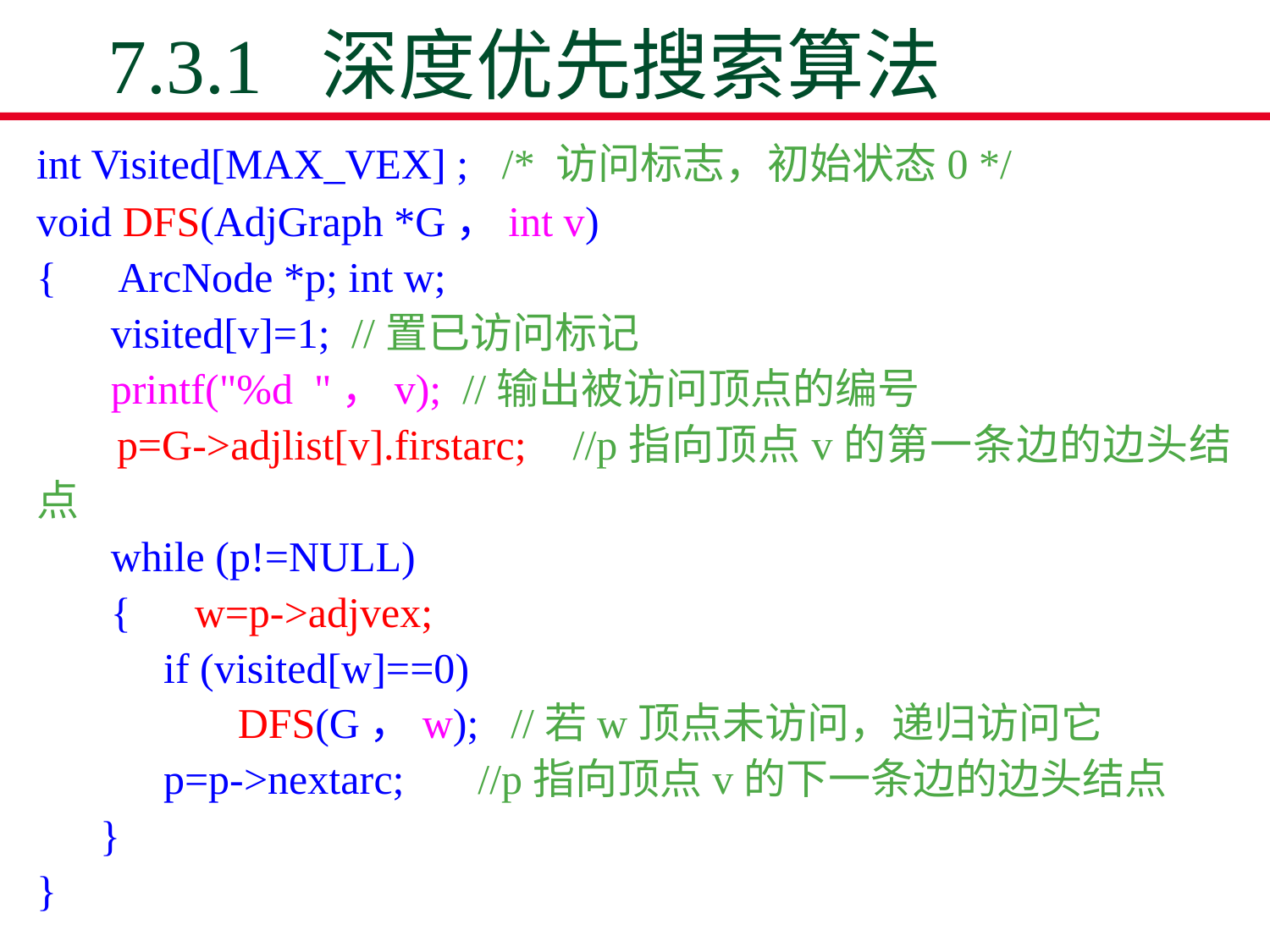

# 7.3.1  深度优先搜索算法
int Visited[MAX_VEX] ;   /* 访问标志，初始状态0 */
void DFS(AdjGraph *G，int v)
{      ArcNode *p; int w;
       visited[v]=1;  //置已访问标记
       printf("%d  "，v);  //输出被访问顶点的编号
       p=G->adjlist[v].firstarc;    //p指向顶点v的第一条边的边头结点
       while (p!=NULL)
       {      w=p->adjvex;
	if (visited[w]==0)
	       DFS(G，w);   //若w顶点未访问，递归访问它
	p=p->nextarc; 　//p指向顶点v的下一条边的边头结点
      }
}